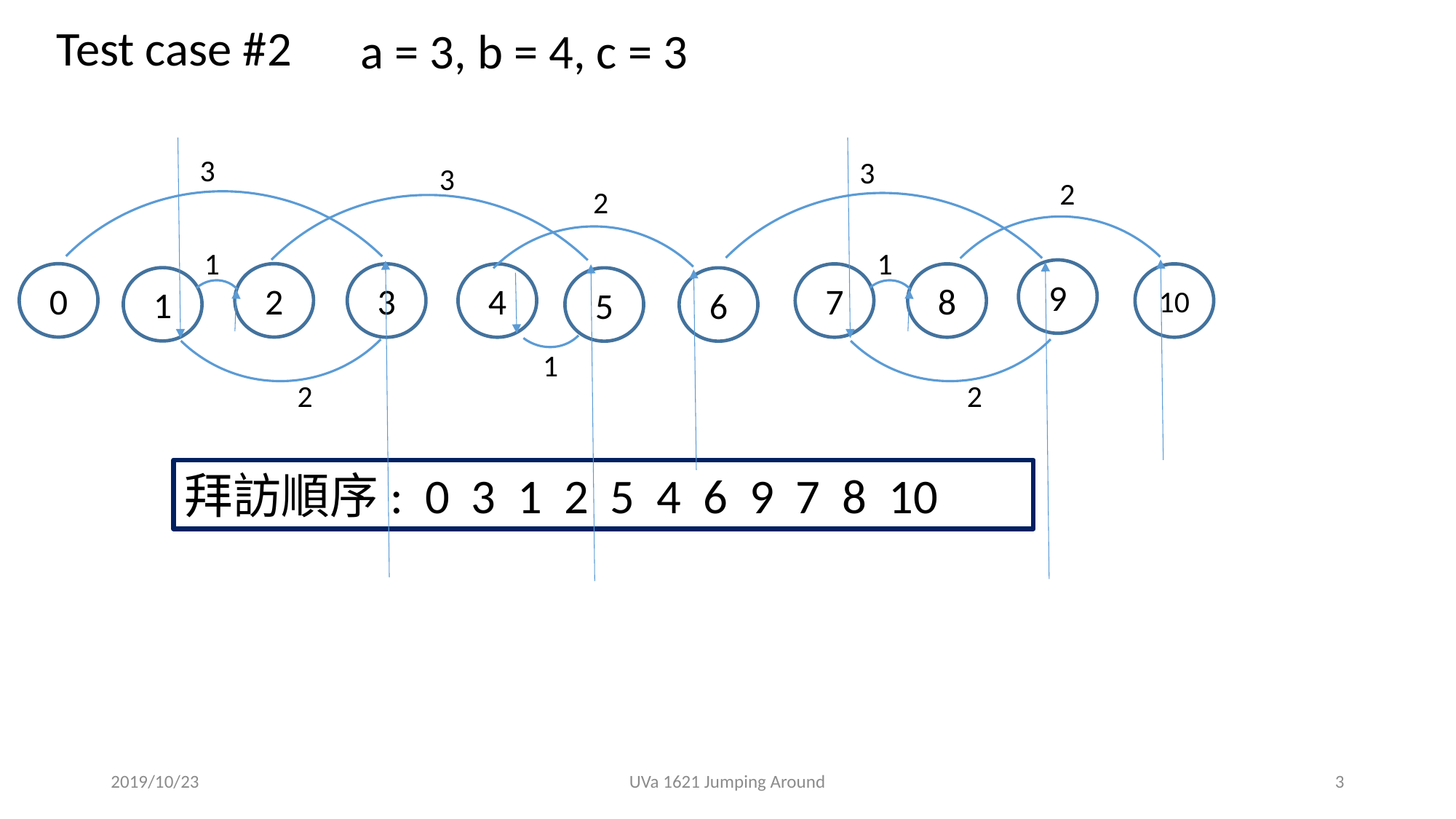

Test case #2
 a = 3, b = 4, c = 3

3
3
3
2
2

1
1
9

0
2
3
4
7
8
10
1
5
6

1
2
2
拜訪順序:  0  3  1  2  5  4  6  9  7  8  10
2019/10/23
UVa 1621 Jumping Around
3